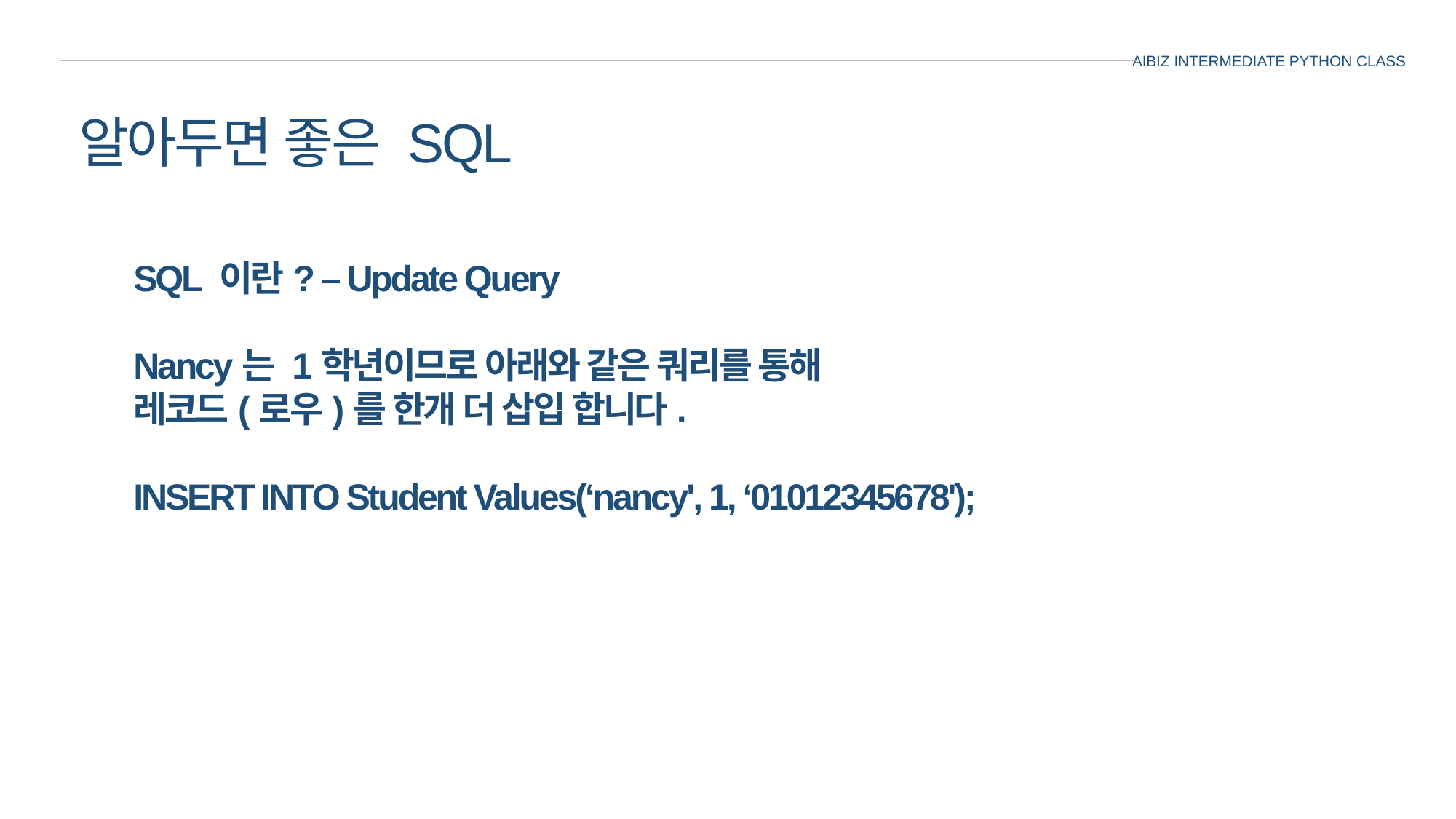

AIBIZ INTERMEDIATE PYTHON CLASS
알아두면 좋은 SQL
SQL 이란? – Update Query

Nancy는 1학년이므로 아래와 같은 쿼리를 통해
레코드(로우)를 한개 더 삽입 합니다.

INSERT INTO Student Values(‘nancy', 1, ‘01012345678');